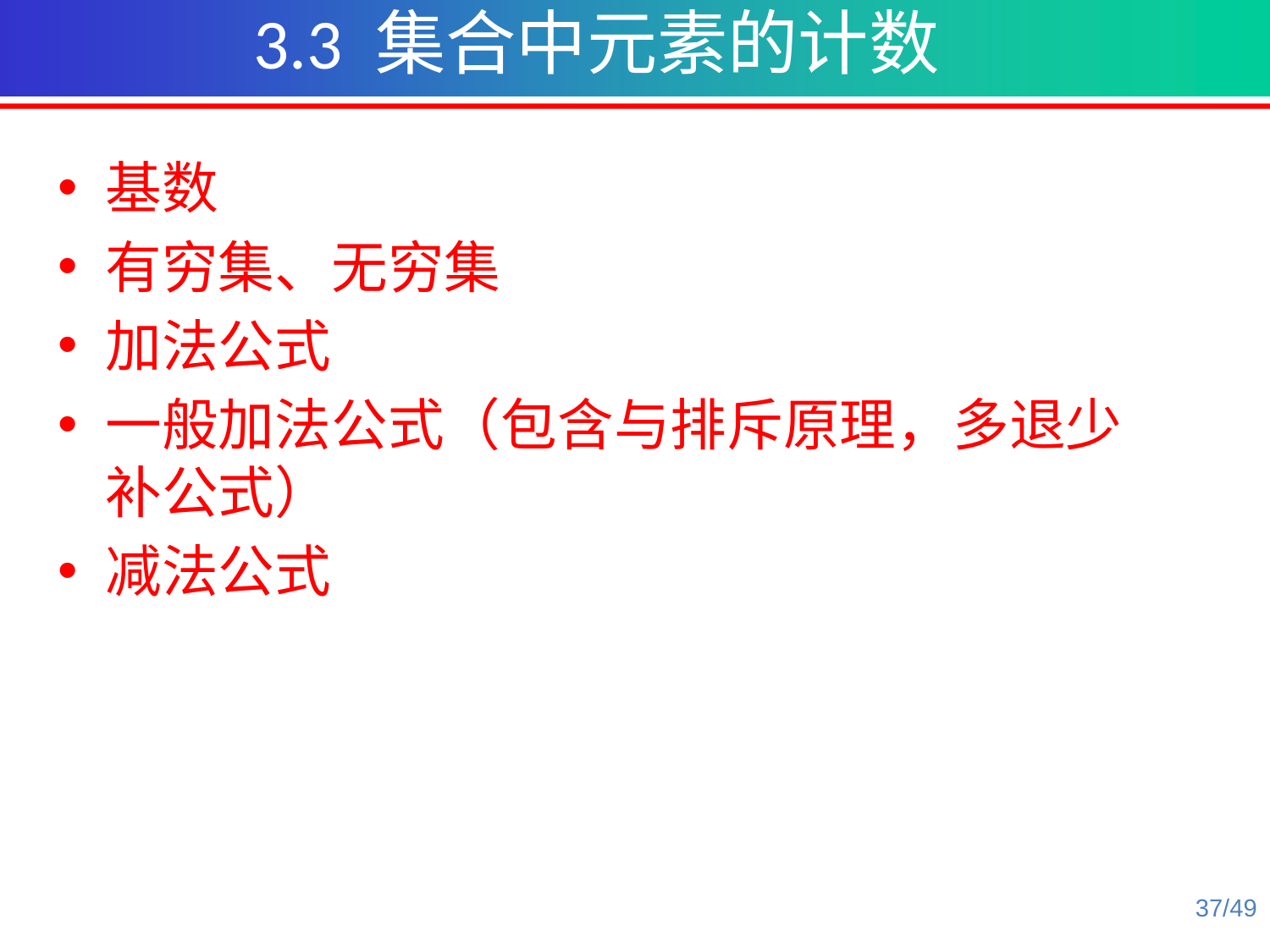

3.3 集合中元素的计数
基数
有穷集、无穷集
加法公式
一般加法公式（包含与排斥原理，多退少补公式）
减法公式
37/49